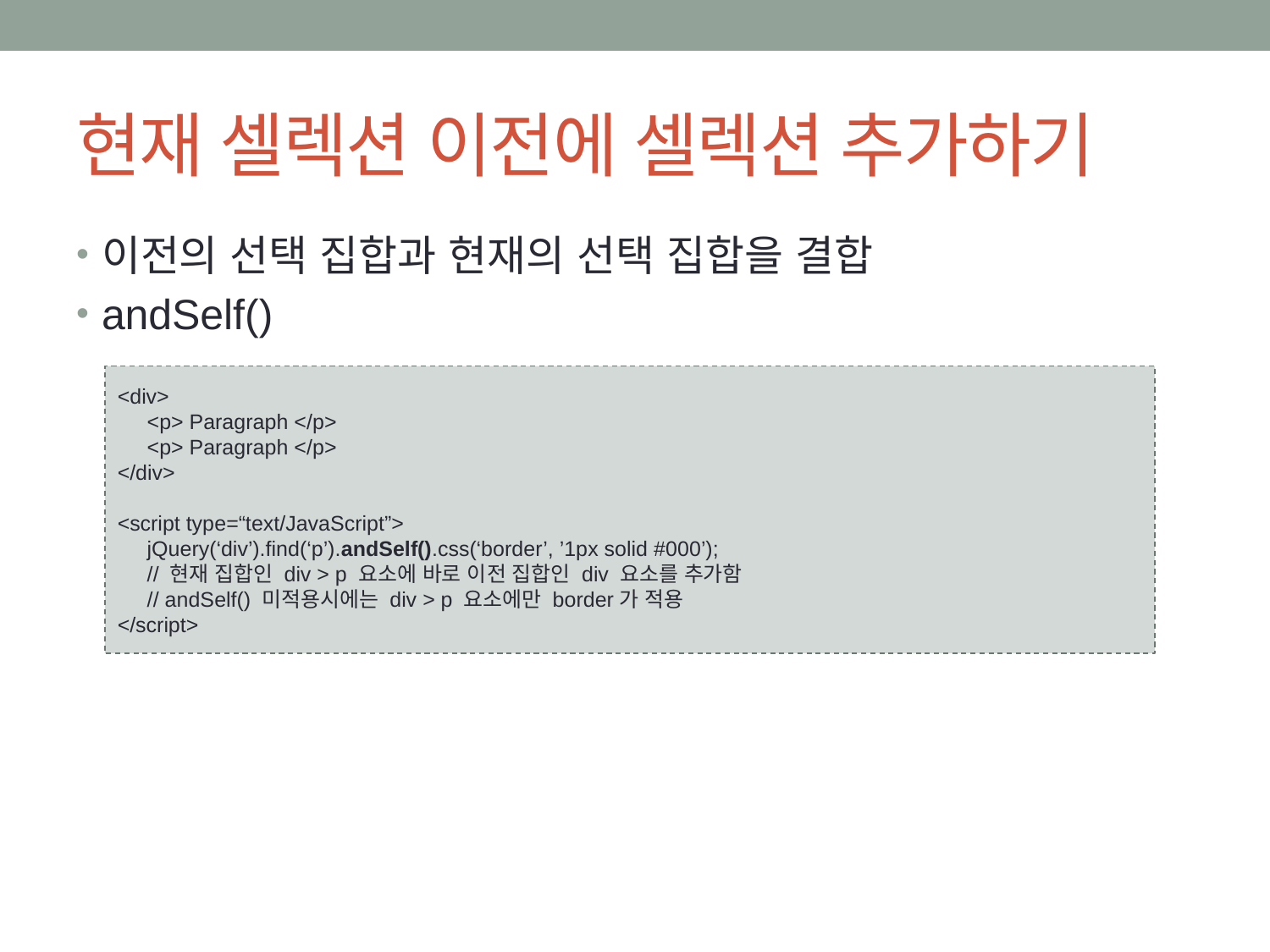

# 현재 셀렉션 이전에 셀렉션 추가하기
이전의 선택 집합과 현재의 선택 집합을 결합
andSelf()
<div>
     <p> Paragraph </p>
     <p> Paragraph </p>
</div>

<script type=“text/JavaScript”>
     jQuery(‘div’).find(‘p’).andSelf().css(‘border’, ’1px solid #000’);
     // 현재 집합인 div > p 요소에 바로 이전 집합인 div 요소를 추가함
     // andSelf() 미적용시에는 div > p 요소에만 border가 적용
</script>